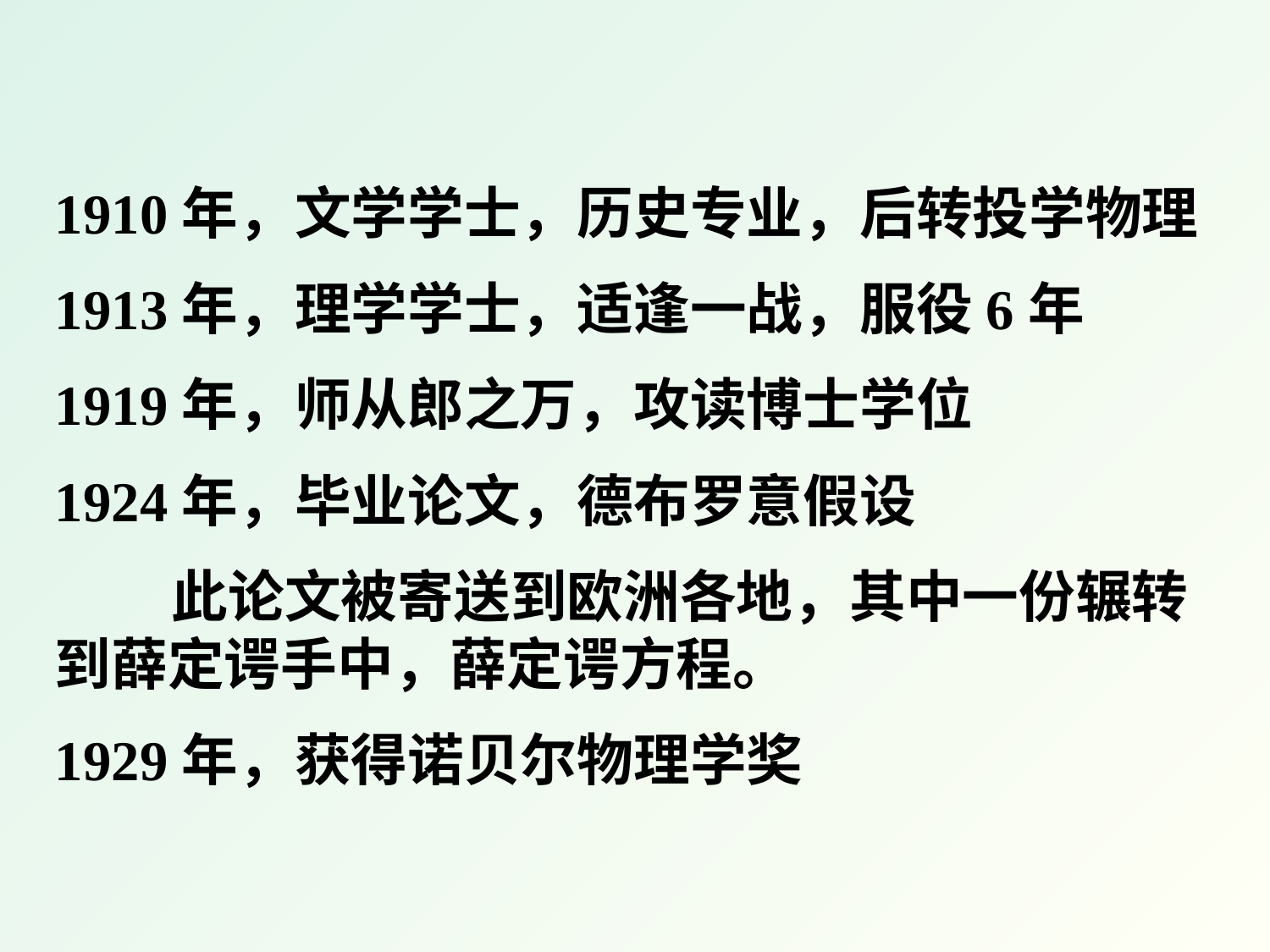

1910年，文学学士，历史专业，后转投学物理
1913年，理学学士，适逢一战，服役6年
1919年，师从郎之万，攻读博士学位
1924年，毕业论文，德布罗意假设
        此论文被寄送到欧洲各地，其中一份辗转到薛定谔手中，薛定谔方程。
1929年，获得诺贝尔物理学奖